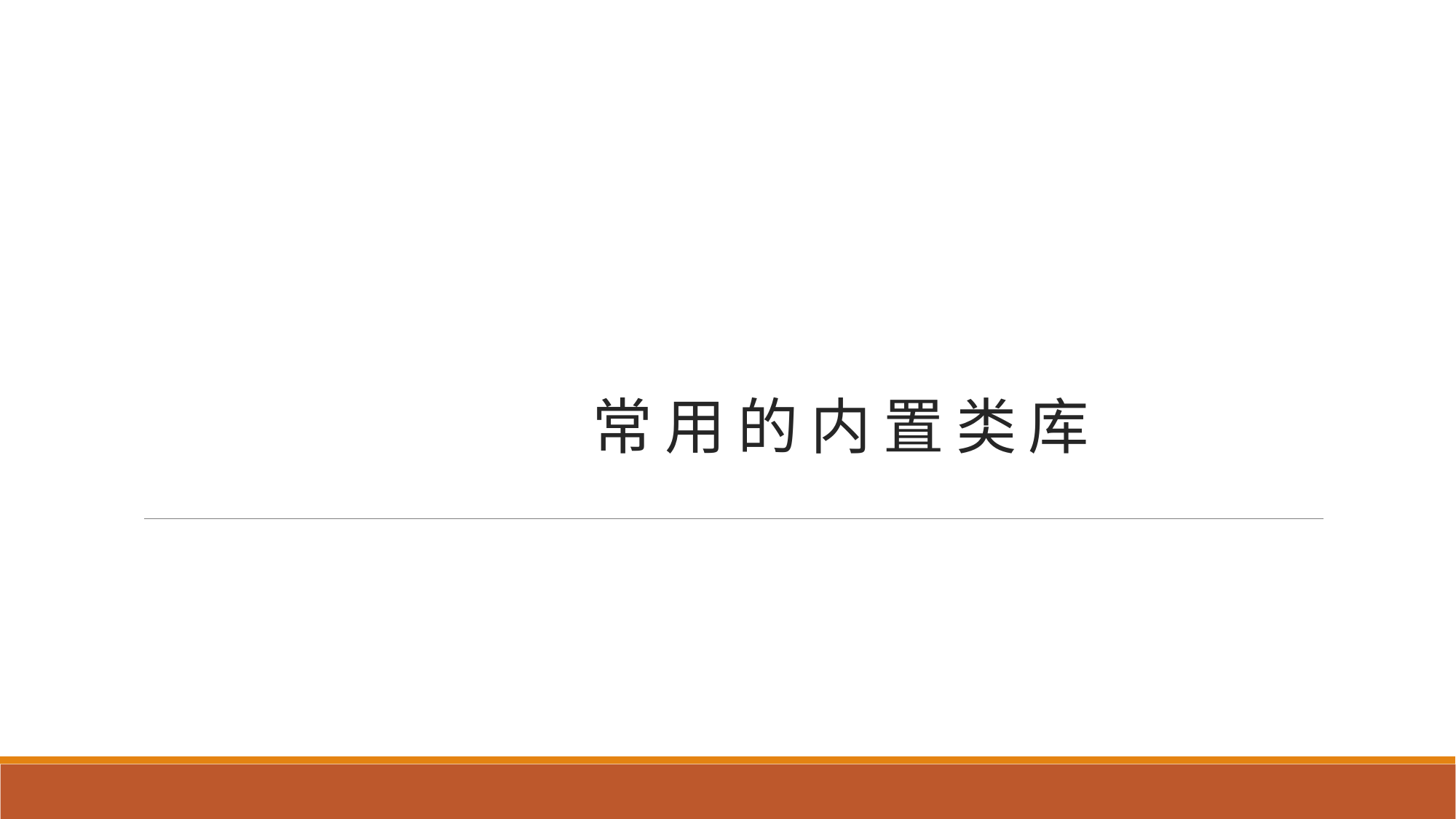

# 常 用 的 内 置 类 库